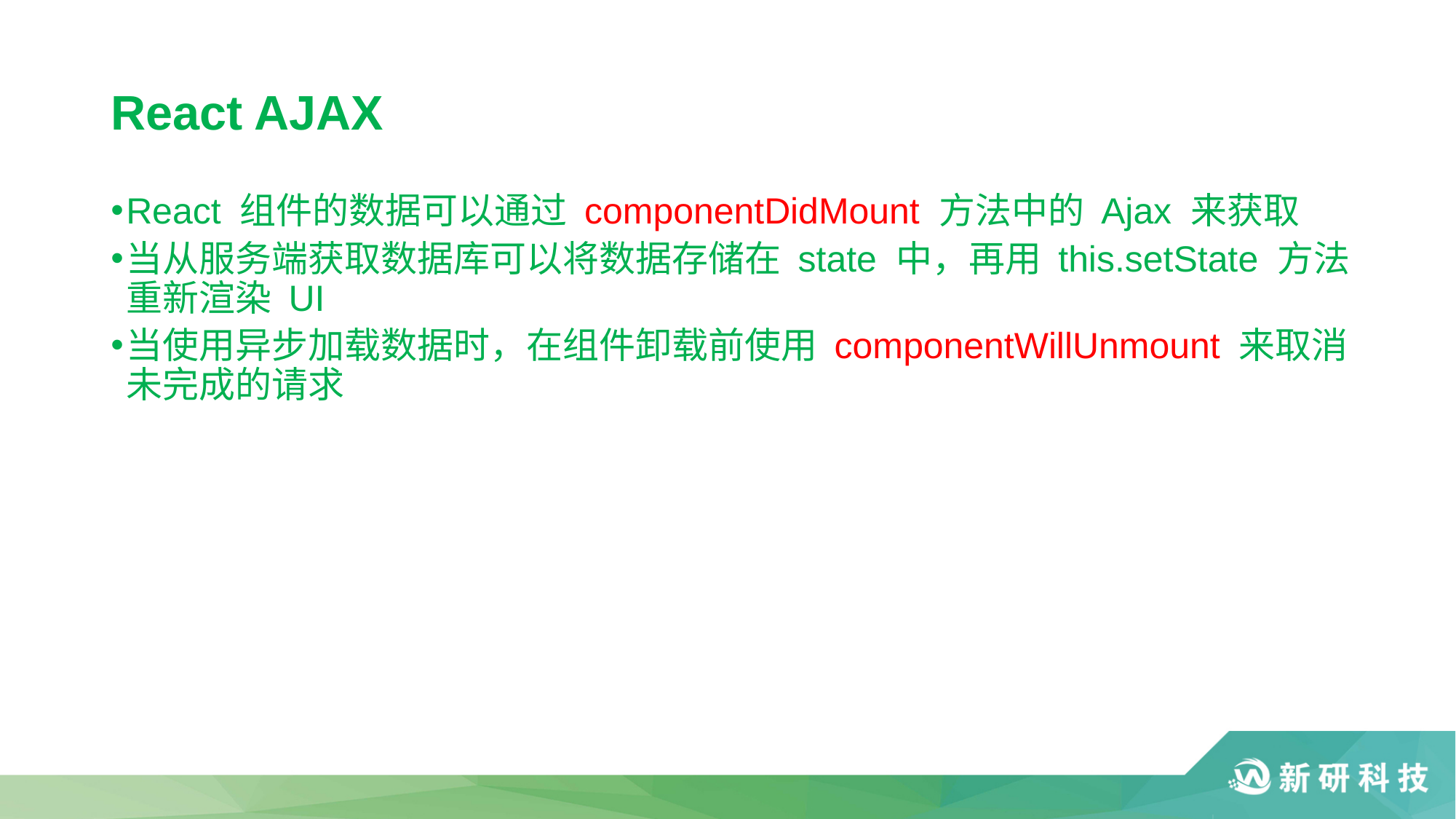

# React AJAX
React 组件的数据可以通过 componentDidMount 方法中的 Ajax 来获取
当从服务端获取数据库可以将数据存储在 state 中，再用 this.setState 方法重新渲染 UI
当使用异步加载数据时，在组件卸载前使用 componentWillUnmount 来取消未完成的请求